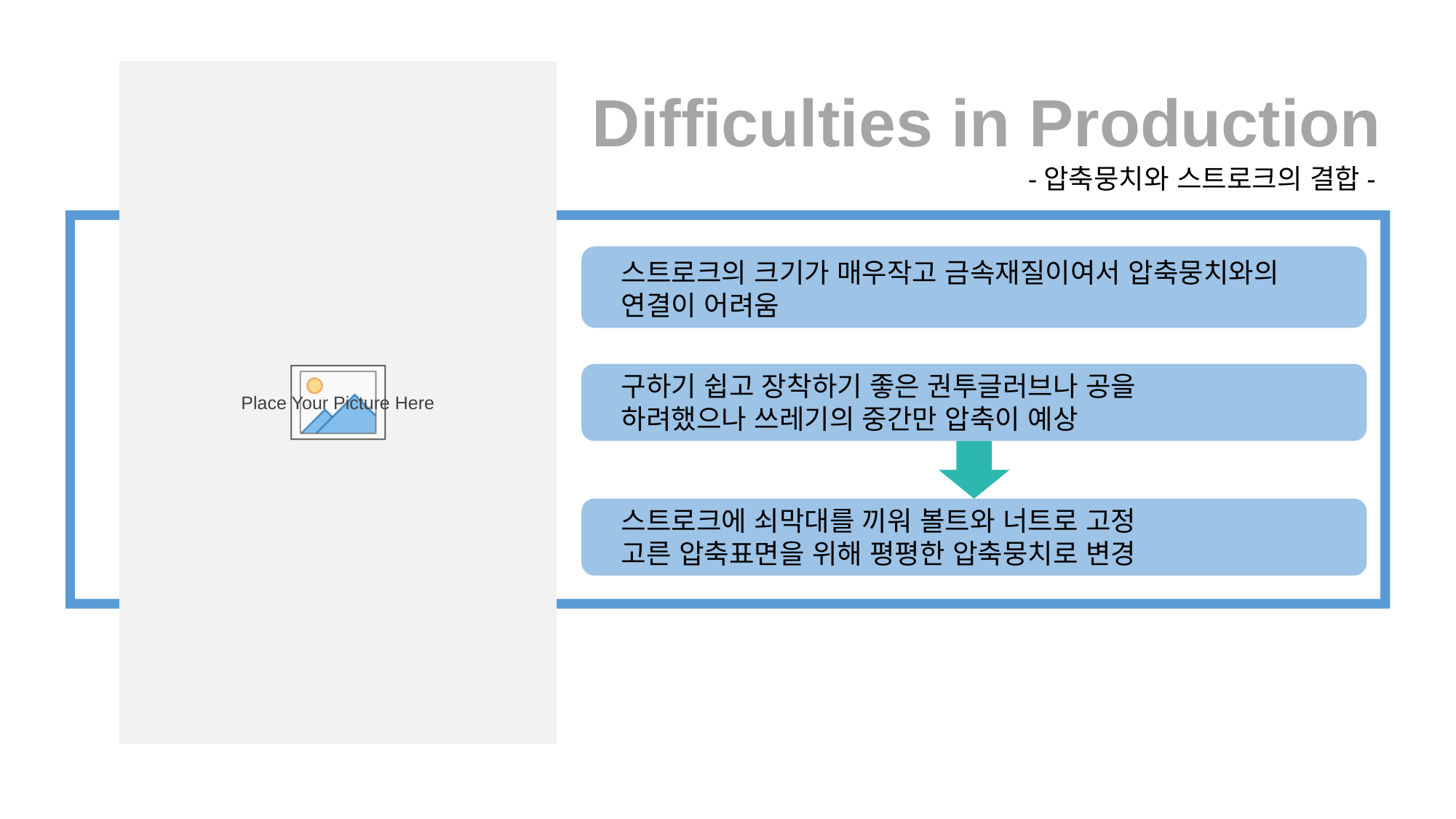

Difficulties in Production
-압축뭉치와 스트로크의 결합-

스트로크의 크기가 매우작고 금속재질이여서 압축뭉치와의 연결이 어려움
구하기 쉽고 장착하기 좋은 권투글러브나 공을
하려했으나 쓰레기의 중간만 압축이 예상

스트로크에 쇠막대를 끼워 볼트와 너트로 고정
고른 압축표면을 위해 평평한 압축뭉치로 변경